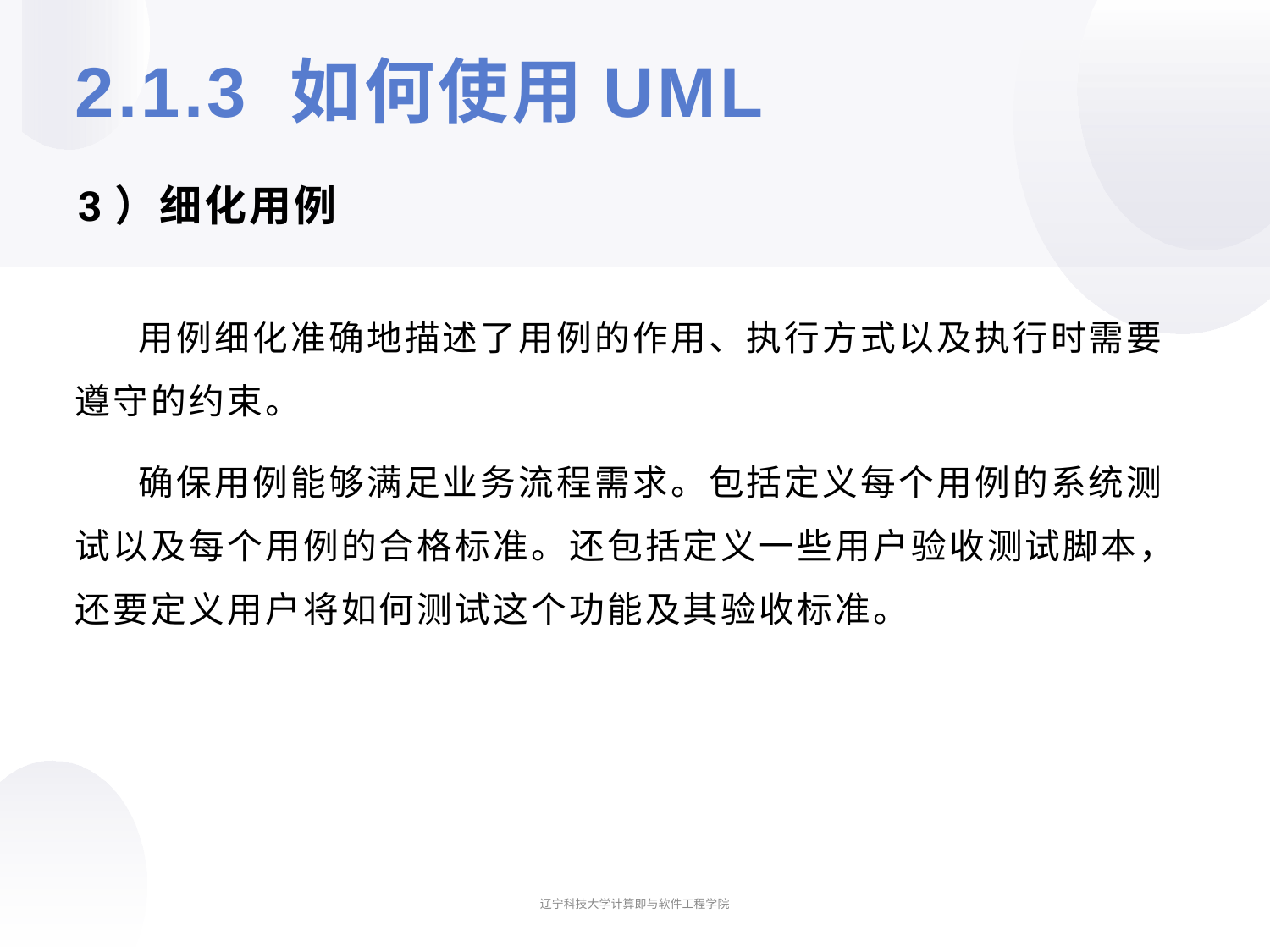

# 2.1.3 如何使用UML
3）细化用例
用例细化准确地描述了用例的作用、执行方式以及执行时需要遵守的约束。
确保用例能够满足业务流程需求。包括定义每个用例的系统测试以及每个用例的合格标准。还包括定义一些用户验收测试脚本，还要定义用户将如何测试这个功能及其验收标准。

辽宁科技大学计算即与软件工程学院
23